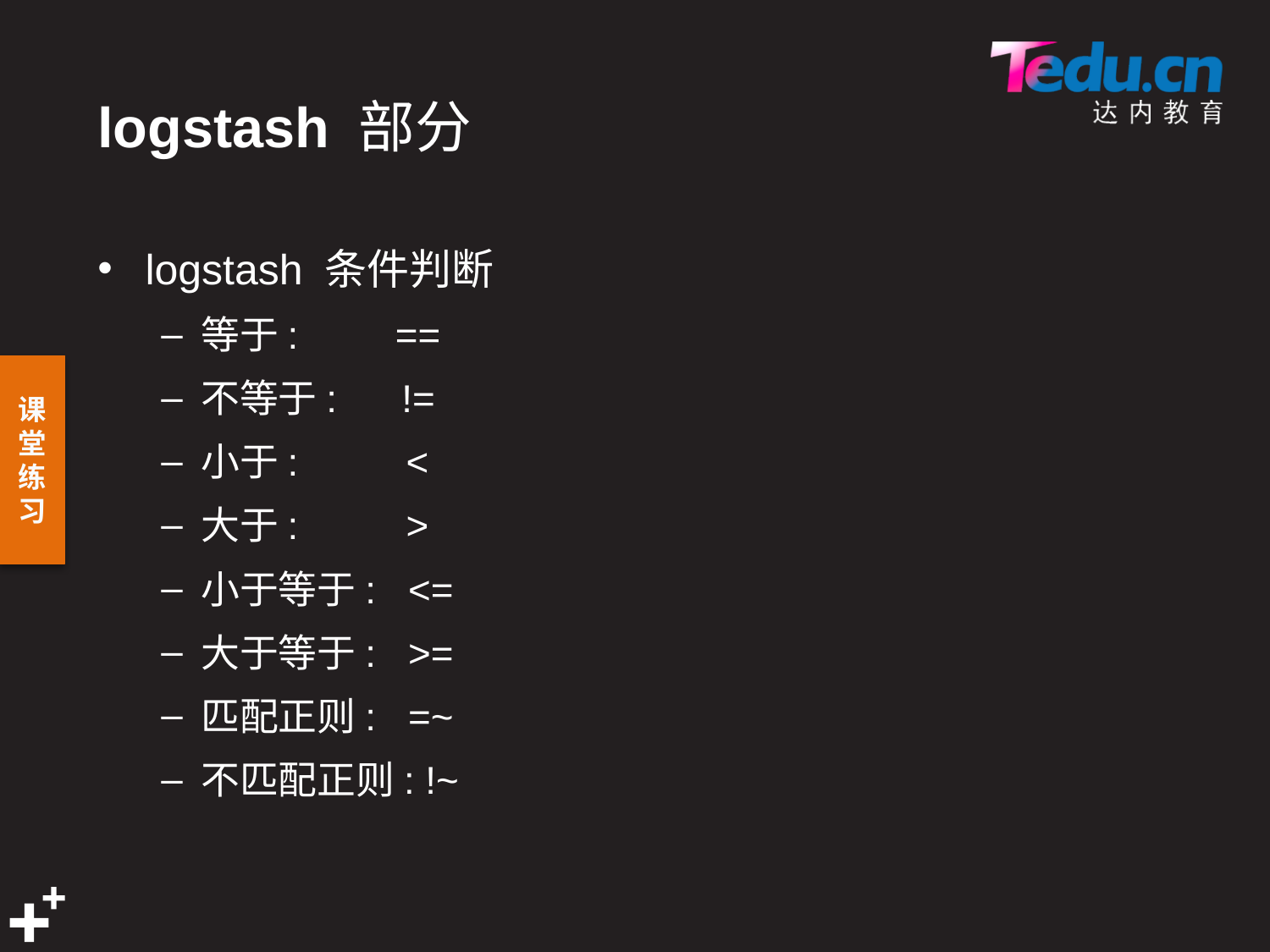

# logstash 部分
logstash 条件判断
等于:         ==
不等于:      !=
小于:          <
大于:          >
小于等于:   <=
大于等于:   >=
匹配正则:   =~
不匹配正则: !~